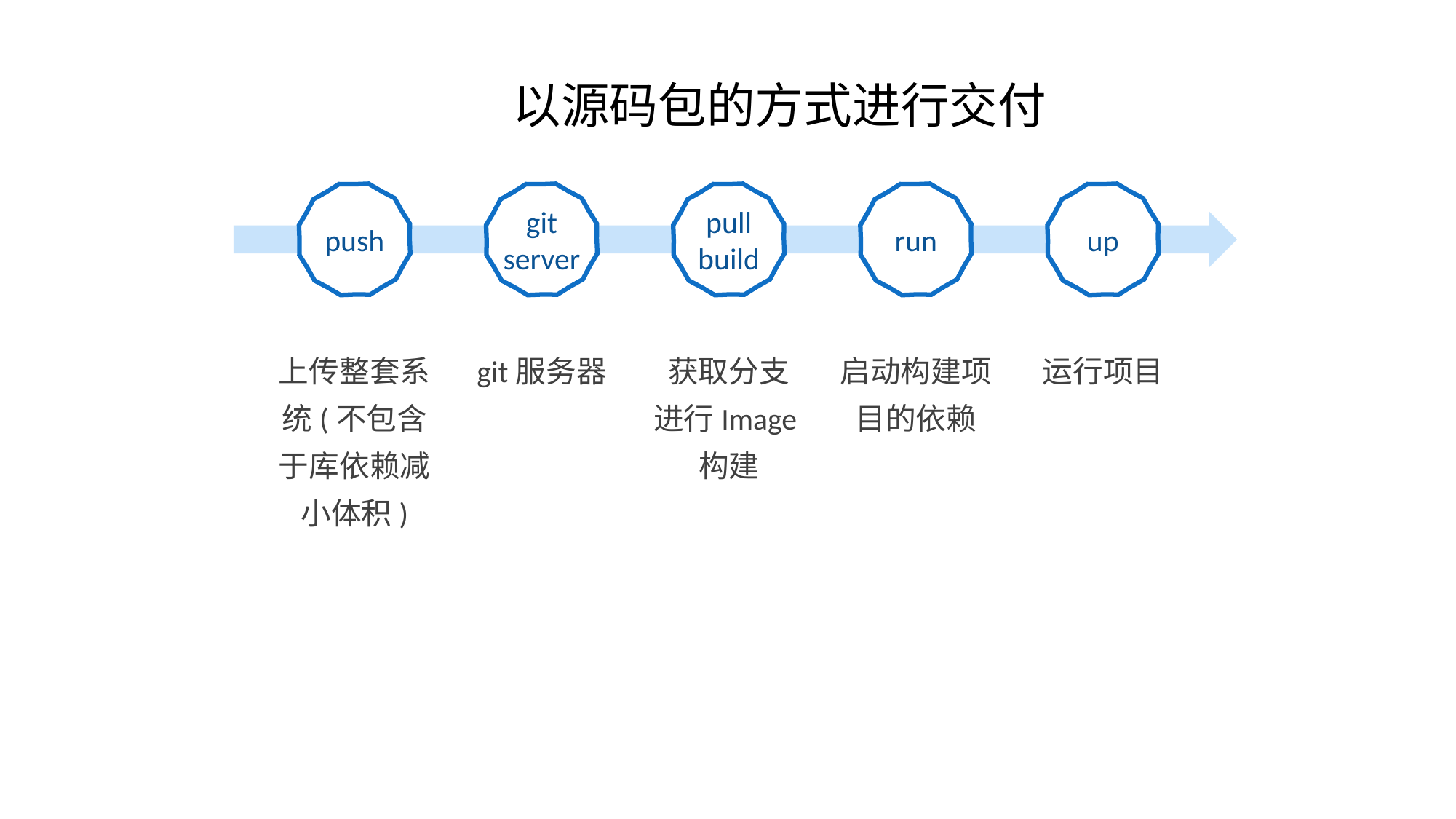

以源码包的方式进行交付
push
上传整套系统(不包含于库依赖减小体积)
git
server
git服务器
pull
build
获取分支
进行Image构建
run
启动构建项目的依赖
up
运行项目